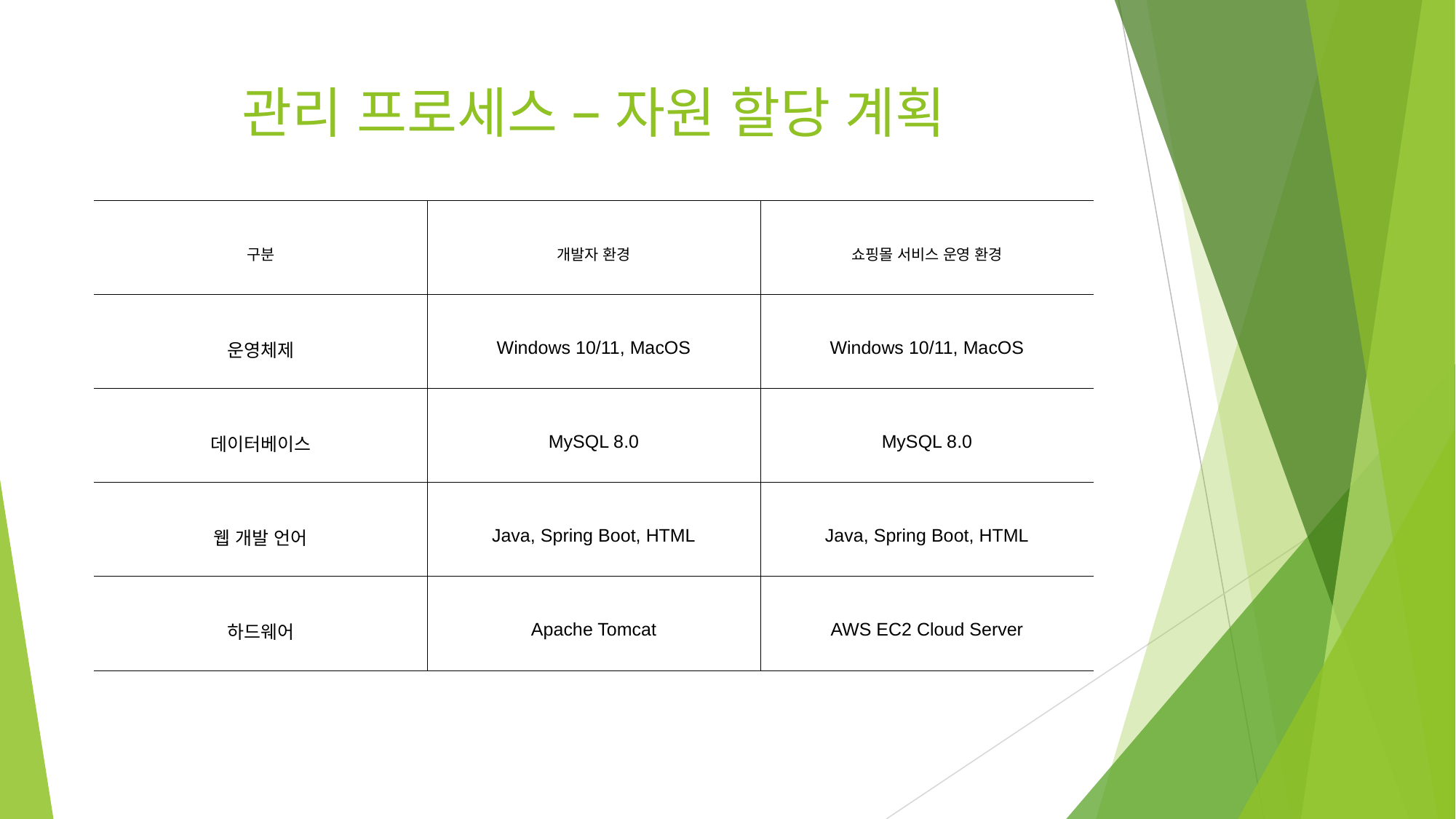

# 관리 프로세스 – 자원 할당 계획
| 구분 | 개발자 환경 | 쇼핑몰 서비스 운영 환경 |
| --- | --- | --- |
| 운영체제 | Windows 10/11, MacOS | Windows 10/11, MacOS |
| 데이터베이스 | MySQL 8.0 | MySQL 8.0 |
| 웹 개발 언어 | Java, Spring Boot, HTML | Java, Spring Boot, HTML |
| 하드웨어 | Apache Tomcat | AWS EC2 Cloud Server |